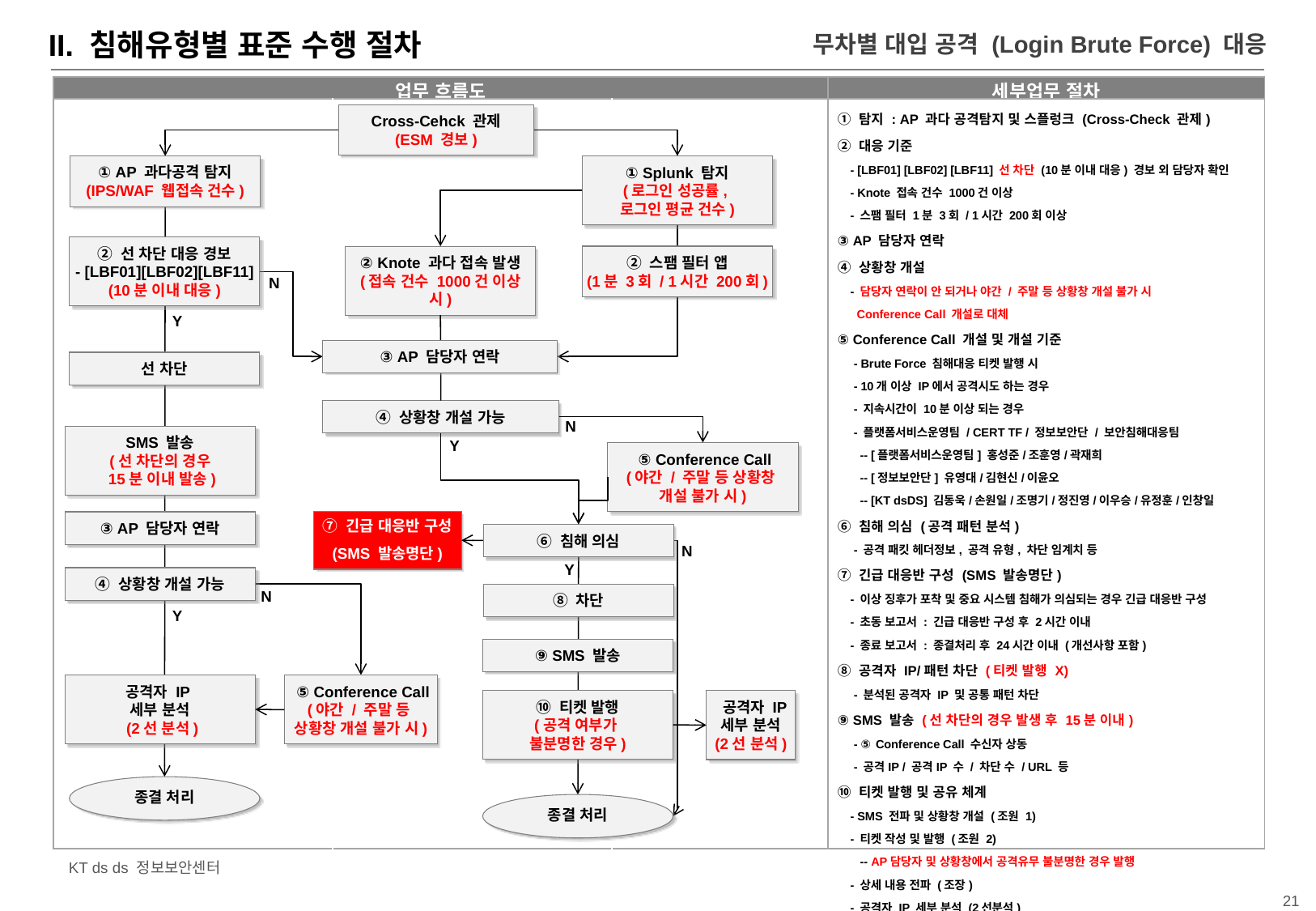

II. 침해유형별 표준 수행 절차
무차별 대입 공격 (Login Brute Force) 대응
| 업무 흐름도 |  |  | 세부업무 절차 |
| --- | --- | --- | --- |
|  |  |  | ① 탐지 : AP 과다 공격탐지 및 스플렁크 (Cross-Check 관제) ② 대응 기준 - [LBF01] [LBF02] [LBF11] 선 차단 (10분 이내 대응) 경보 외 담당자 확인 - Knote 접속 건수 1000건 이상 - 스팸 필터 1분 3회 / 1시간 200회 이상 ③ AP 담당자 연락 ④ 상황창 개설 - 담당자 연락이 안 되거나 야간 / 주말 등 상황창 개설 불가 시 Conference Call 개설로 대체 ⑤ Conference Call 개설 및 개설 기준 - Brute Force 침해대응 티켓 발행 시 - 10개 이상 IP에서 공격시도 하는 경우 - 지속시간이 10분 이상 되는 경우 - 플랫폼서비스운영팀 / CERT TF / 정보보안단 / 보안침해대응팀 -- [플랫폼서비스운영팀] 홍성준/조훈영/곽재희 -- [정보보안단] 유영대/김현신/이윤오 -- [KT dsDS] 김동욱/손원일/조명기/정진영/이우승/유정훈/인창일 ⑥ 침해 의심 (공격 패턴 분석) - 공격 패킷 헤더정보, 공격 유형, 차단 임계치 등 ⑦ 긴급 대응반 구성 (SMS 발송명단) - 이상 징후가 포착 및 중요 시스템 침해가 의심되는 경우 긴급 대응반 구성 - 초동 보고서 : 긴급 대응반 구성 후 2시간 이내 - 종료 보고서 : 종결처리 후 24시간 이내 (개선사항 포함) ⑧ 공격자 IP/패턴 차단 (티켓 발행 X) - 분석된 공격자 IP 및 공통 패턴 차단 ⑨ SMS 발송 (선 차단의 경우 발생 후 15분 이내) - ⑤ Conference Call 수신자 상동 - 공격IP / 공격IP 수 / 차단 수 / URL 등 ⑩ 티켓 발행 및 공유 체계 - SMS 전파 및 상황창 개설 (조원 1) - 티켓 작성 및 발행 (조원 2) -- AP담당자 및 상황창에서 공격유무 불분명한 경우 발행 - 상세 내용 전파 (조장) - 공격자 IP 세부 분석 (2선분석) |
Cross-Cehck 관제
(ESM 경보)
① AP 과다공격 탐지
(IPS/WAF 웹접속 건수)
① Splunk 탐지
(로그인 성공률,
로그인 평균 건수)
② 선 차단 대응 경보
- [LBF01][LBF02][LBF11]
(10분 이내 대응)
② 스팸 필터 앱
(1분 3회 / 1시간 200회)
② Knote 과다 접속 발생
(접속 건수 1000건 이상 시)
N
Y
③ AP 담당자 연락
선 차단
④ 상황창 개설 가능
N
SMS 발송
(선 차단의 경우
 15분 이내 발송)
Y
 ⑤ Conference Call
(야간 / 주말 등 상황창
개설 불가 시)
⑦ 긴급 대응반 구성
(SMS 발송명단)
③ AP 담당자 연락
⑥ 침해 의심
N
Y
④ 상황창 개설 가능
N
⑧ 차단
Y
⑨ SMS 발송
공격자 IP
세부 분석
 (2선 분석)
 ⑤ Conference Call
(야간 / 주말 등
상황창 개설 불가 시)
⑩ 티켓 발행
(공격 여부가
불분명한 경우)
 공격자 IP
세부 분석
(2선 분석)
종결 처리
종결 처리
21